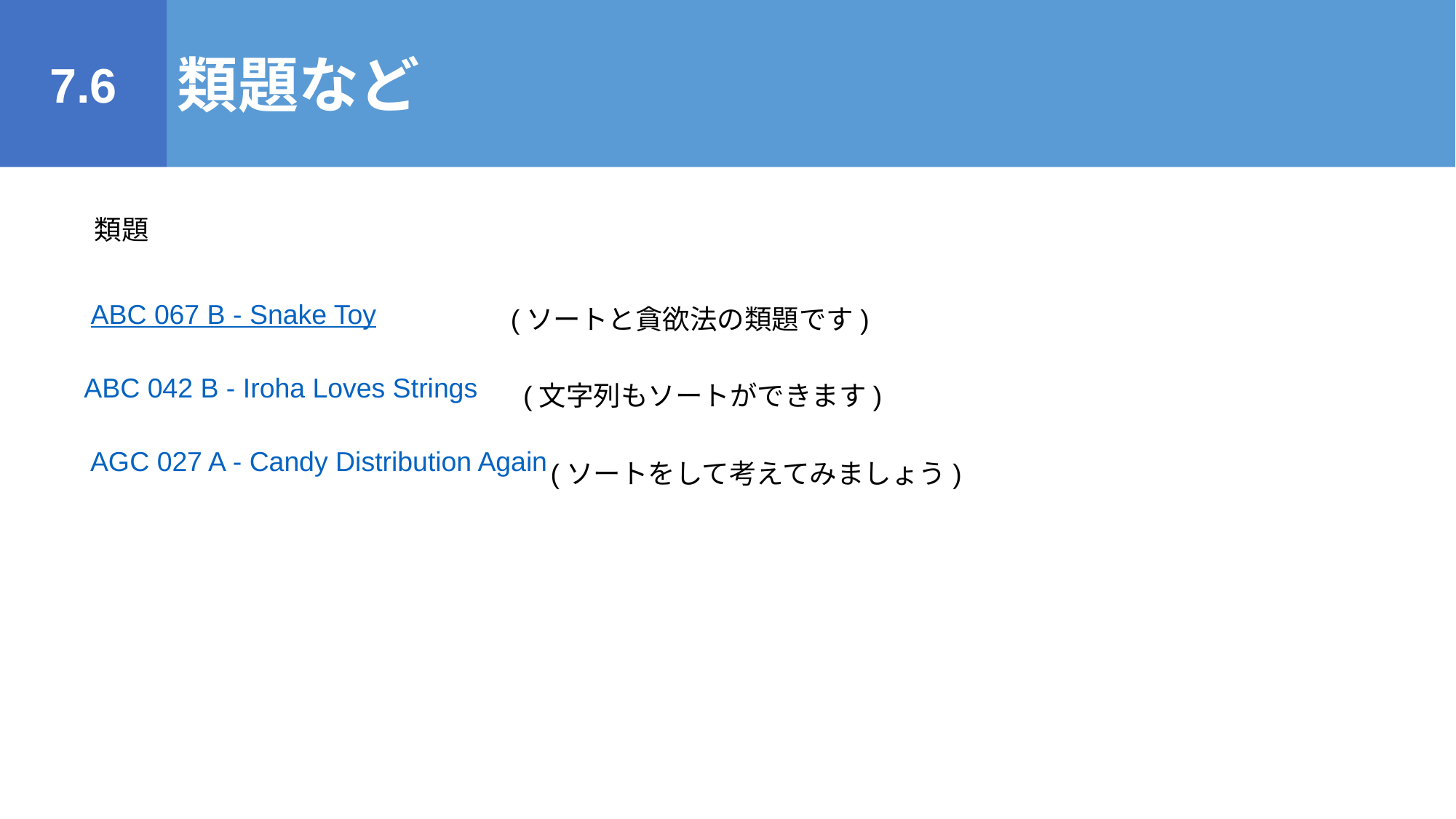

7.6
類題など
類題
ABC 067 B - Snake Toy
(ソートと貪欲法の類題です)
ABC 042 B - Iroha Loves Strings
(文字列もソートができます)
AGC 027 A - Candy Distribution Again
(ソートをして考えてみましょう)